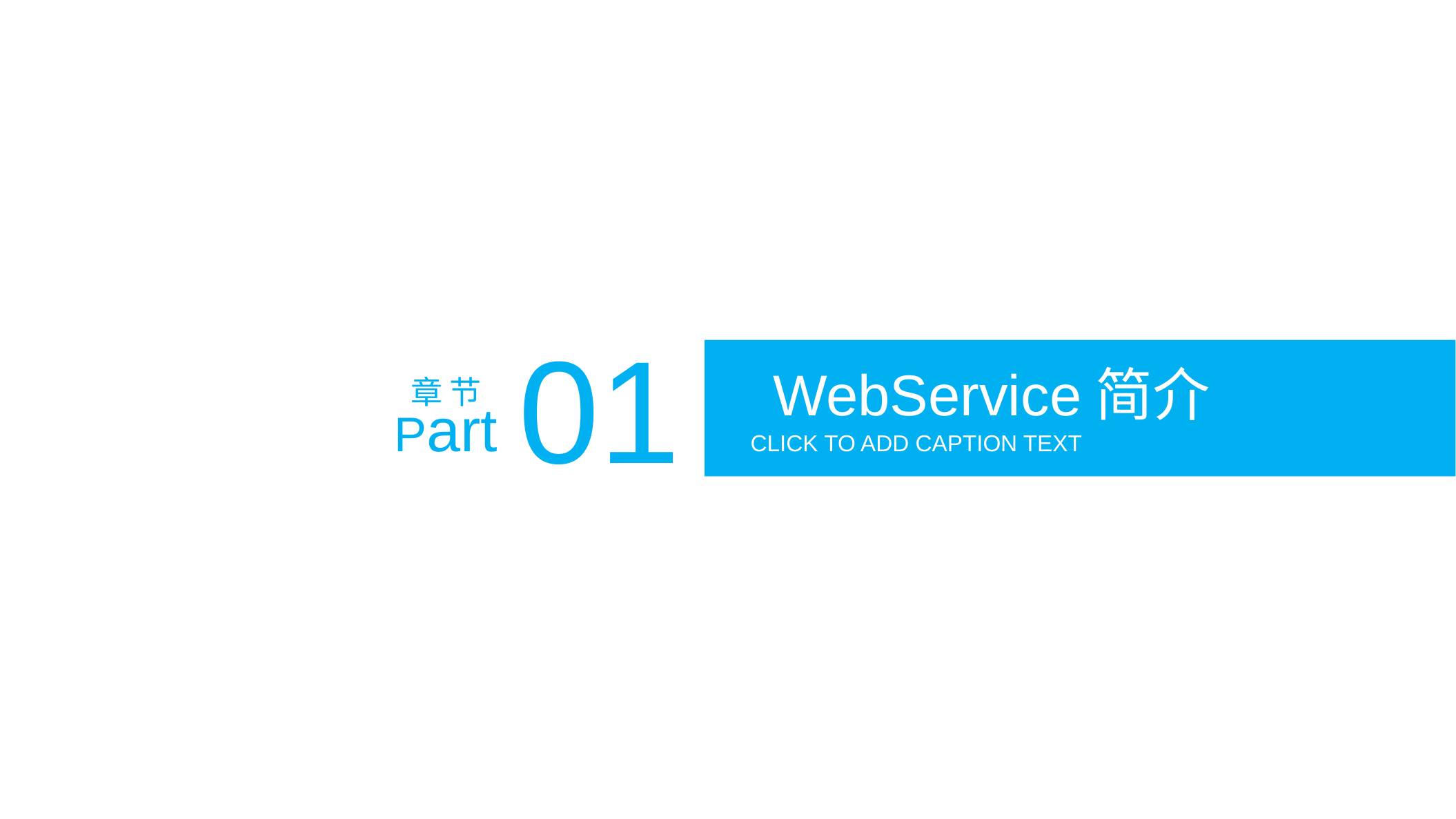

01

WebService简介
章 节
Part
CLICK TO ADD CAPTION TEXT